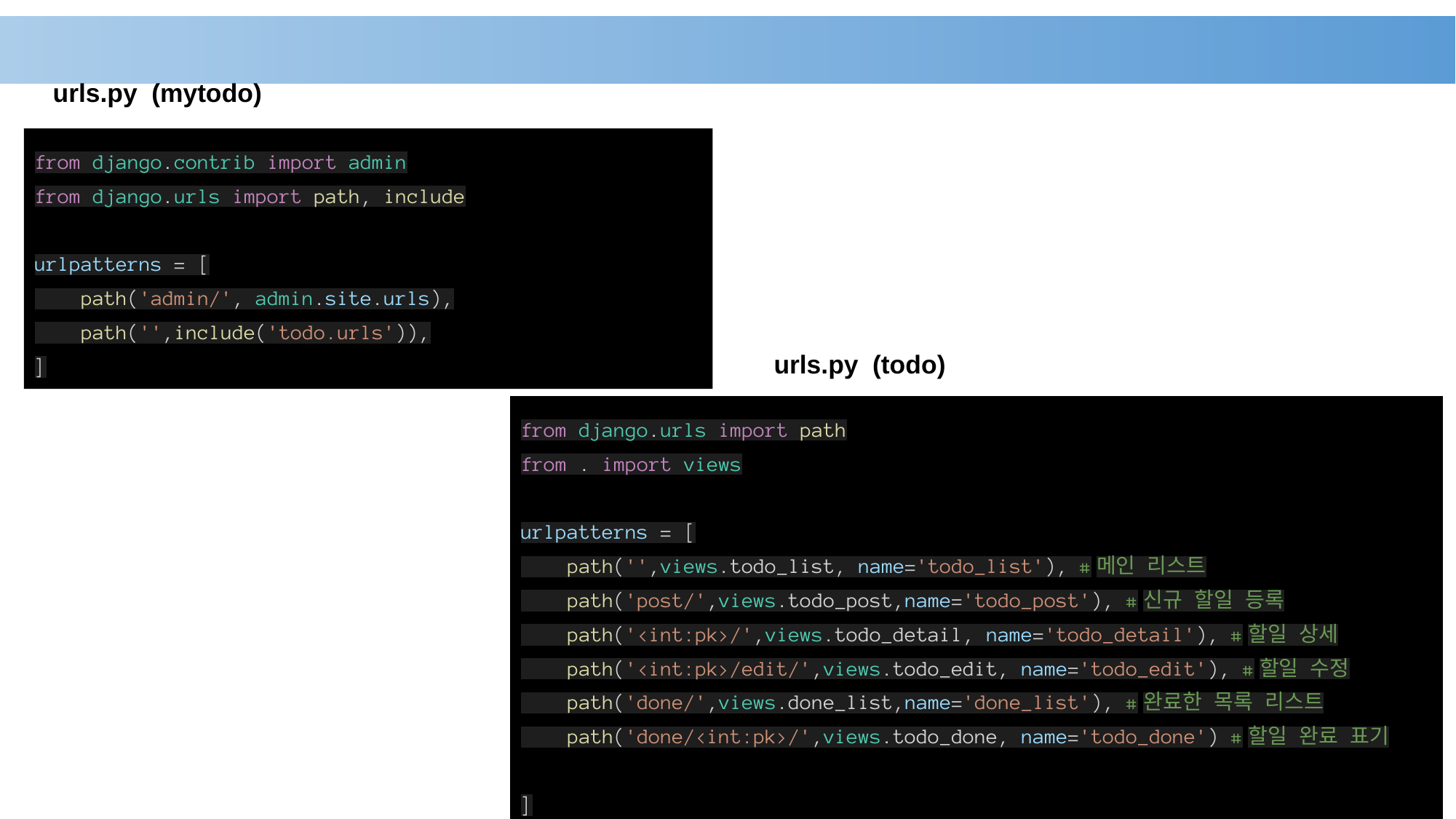

urls.py  (mytodo)
from django.contrib import admin
from django.urls import path, include

urlpatterns = [
    path('admin/', admin.site.urls),
    path('',include('todo.urls')),
]
urls.py  (todo)
from django.urls import path
from . import views

urlpatterns = [
    path('',views.todo_list, name='todo_list'), #메인 리스트
    path('post/',views.todo_post,name='todo_post'), #신규 할일 등록
    path('<int:pk>/',views.todo_detail, name='todo_detail'), #할일 상세
    path('<int:pk>/edit/',views.todo_edit, name='todo_edit'), #할일 수정
    path('done/',views.done_list,name='done_list'), #완료한 목록 리스트
    path('done/<int:pk>/',views.todo_done, name='todo_done') #할일 완료 표기

]